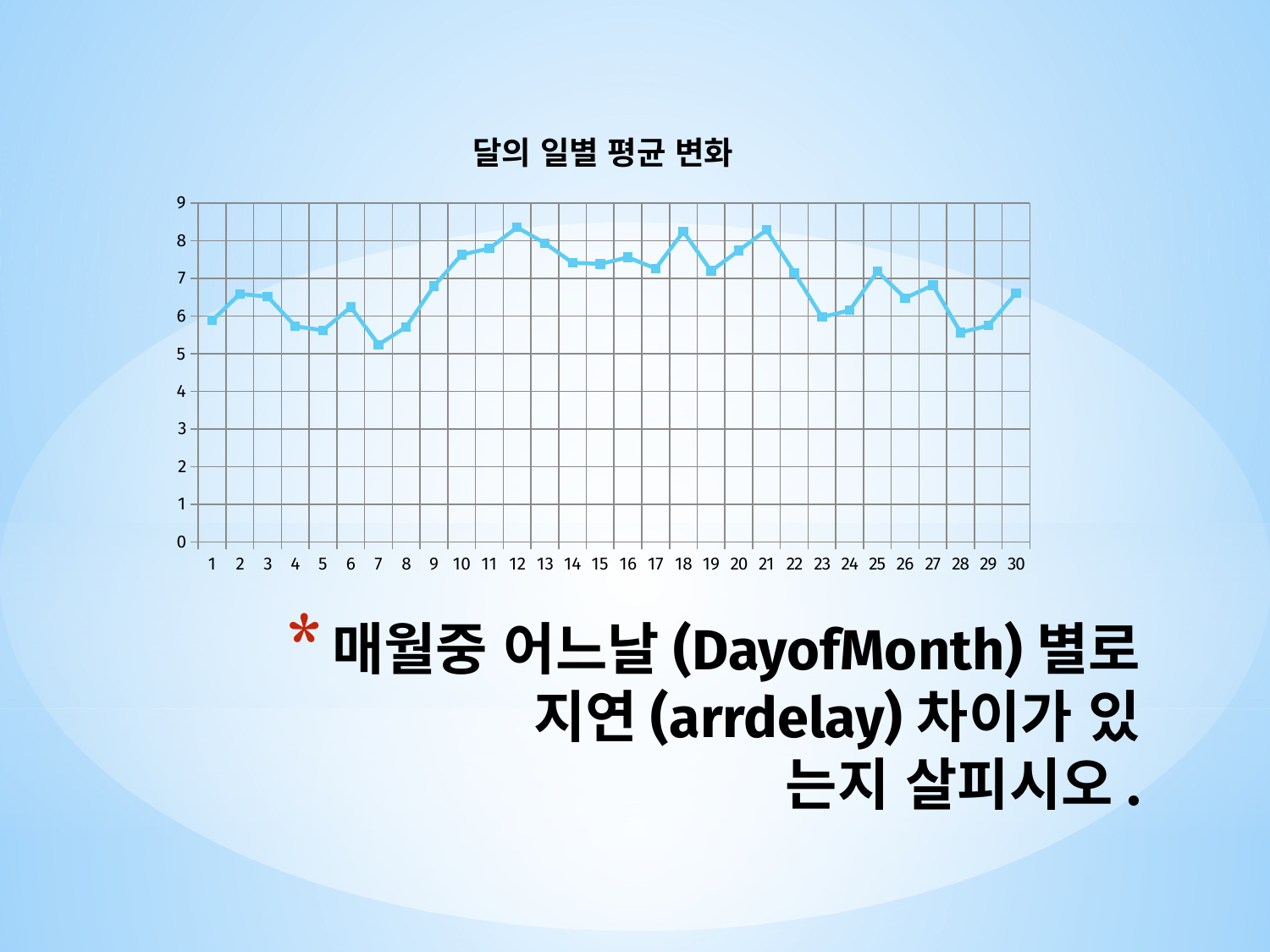

### Chart: 달의 일별 평균 변화

| Category |  |
|---|---|
# 매월중 어느날(DayofMonth)별로 지연(arrdelay)차이가 있
는지 살피시오.